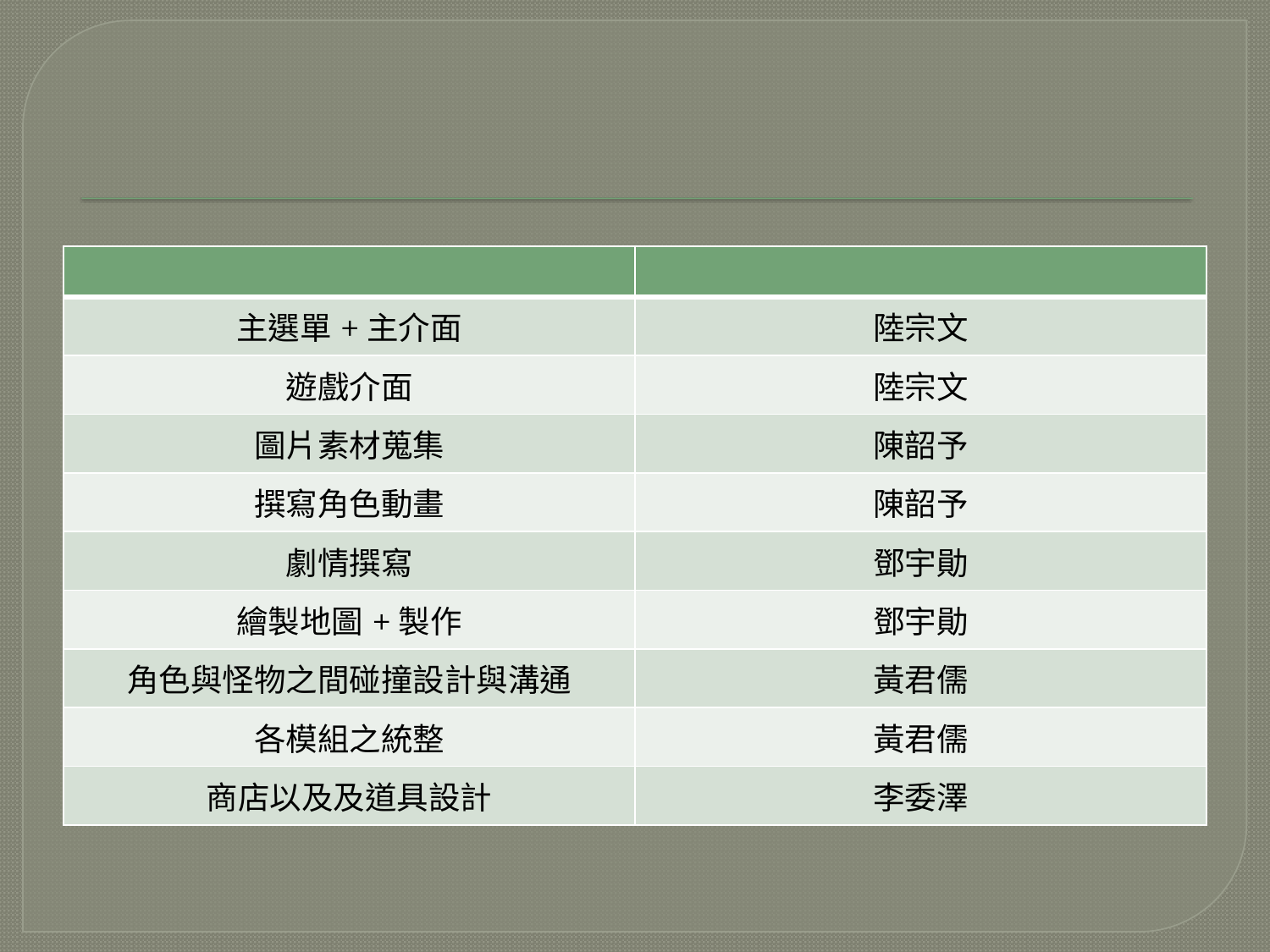

|  |  |
| --- | --- |
| 主選單+主介面 | 陸宗文 |
| 遊戲介面 | 陸宗文 |
| 圖片素材蒐集 | 陳韶予 |
| 撰寫角色動畫 | 陳韶予 |
| 劇情撰寫 | 鄧宇勛 |
| 繪製地圖+製作 | 鄧宇勛 |
| 角色與怪物之間碰撞設計與溝通 | 黃君儒 |
| 各模組之統整 | 黃君儒 |
| 商店以及及道具設計 | 李委澤 |